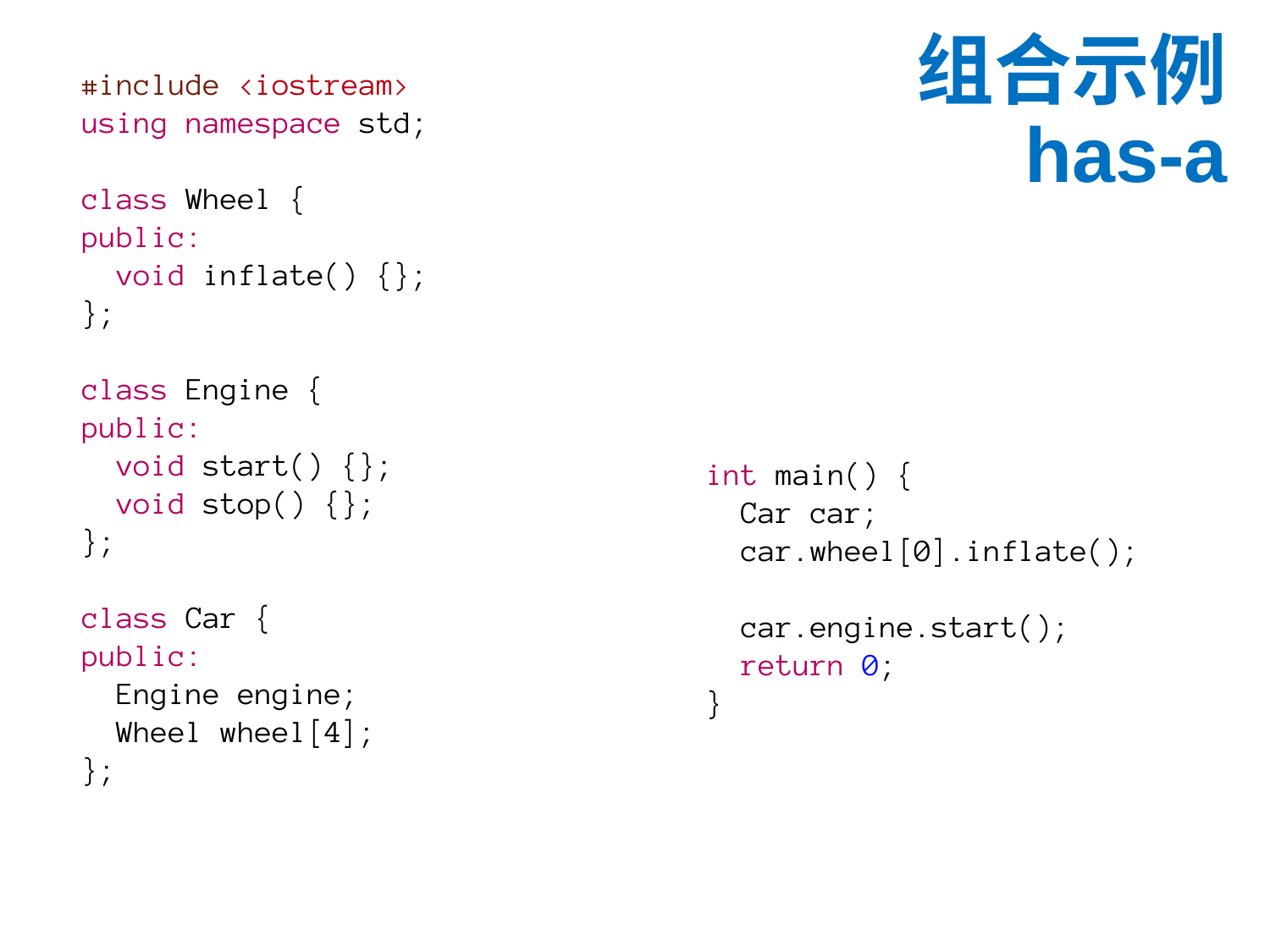

# 组合示例 has-a
#include <iostream>
using namespace std;

class Wheel {
public:
  void inflate() {};
};

class Engine {
public:
  void start() {};
  void stop() {};
};

class Car {
public:
  Engine engine;
  Wheel wheel[4];
};

int main() {
  Car car;
  car.wheel[0].inflate();
  car.engine.start();
  return 0;
}